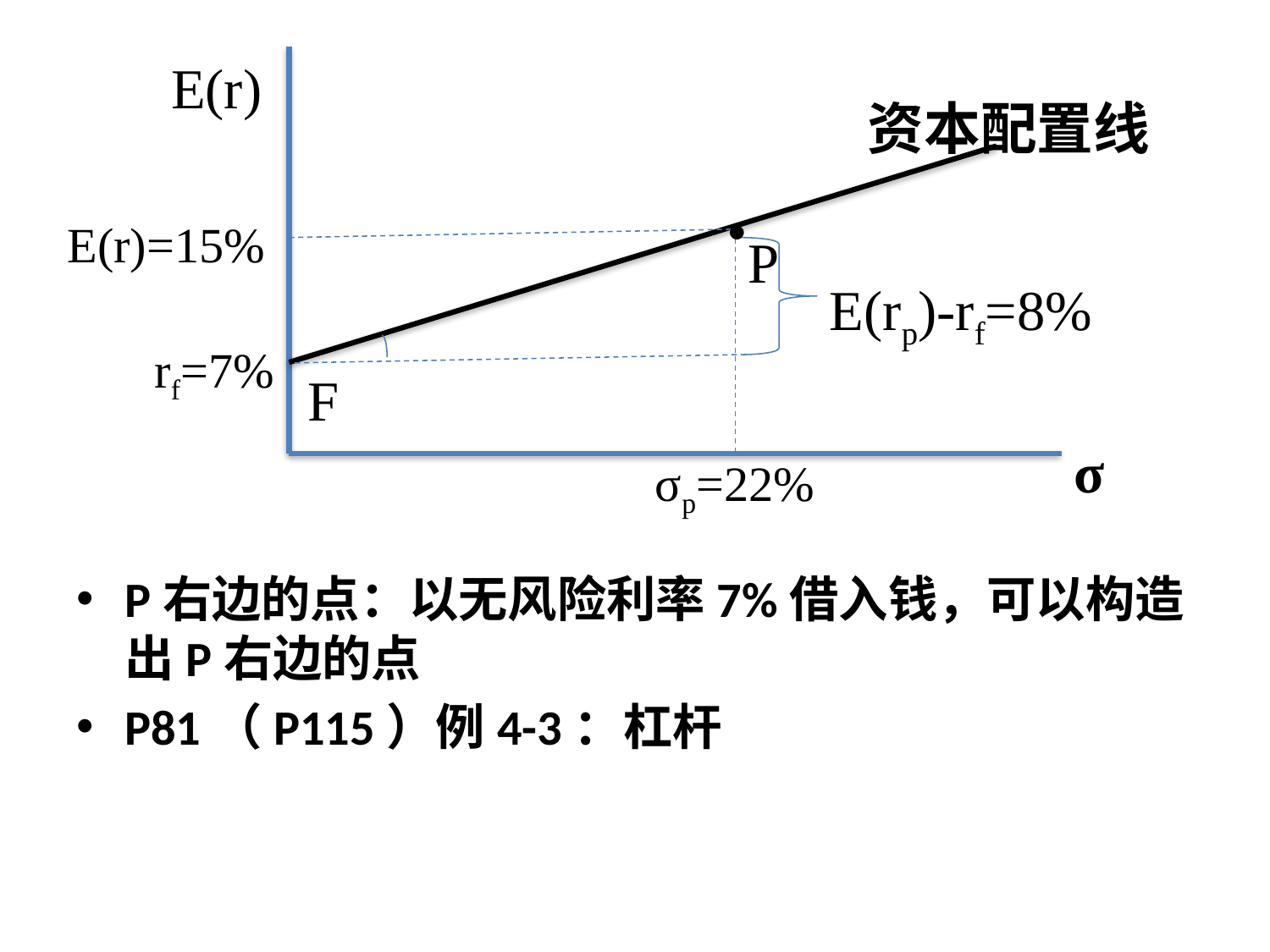

E(r)
资本配置线
E(r)=15%
P

E(rp)-rf=8%
rf=7%

F
σ
σp=22%
.
P右边的点：以无风险利率7%借入钱，可以构造出P右边的点
P81（P115）例4-3：杠杆